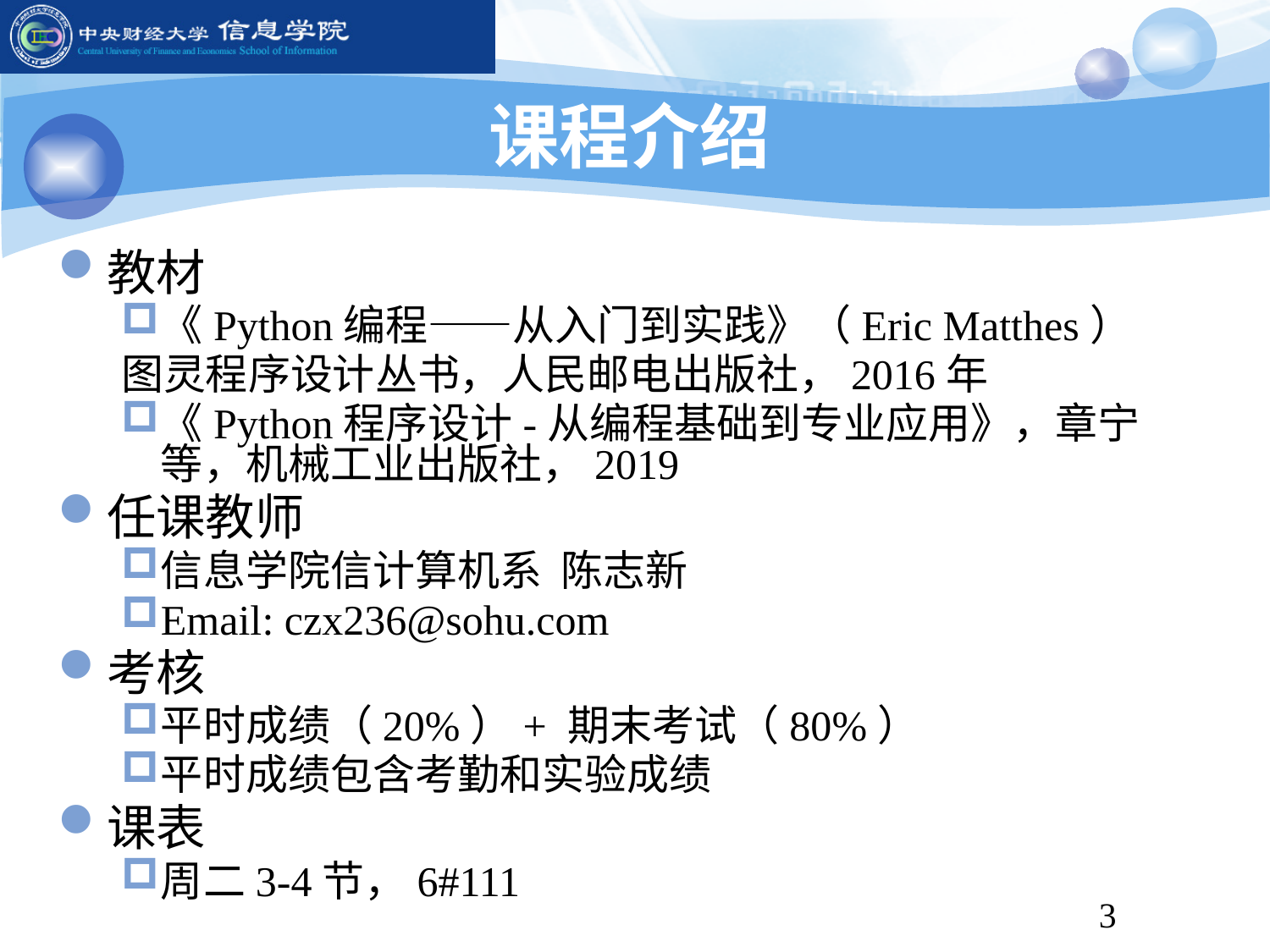

# 课程介绍
教材
《Python编程——从入门到实践》（Eric Matthes）
图灵程序设计丛书，人民邮电出版社，2016年
《Python程序设计-从编程基础到专业应用》，章宁等，机械工业出版社，2019
任课教师
信息学院信计算机系  陈志新
Email: czx236@sohu.com
考核
平时成绩（20%）+ 期末考试（80%）
平时成绩包含考勤和实验成绩
课表
周二3-4节，6#111